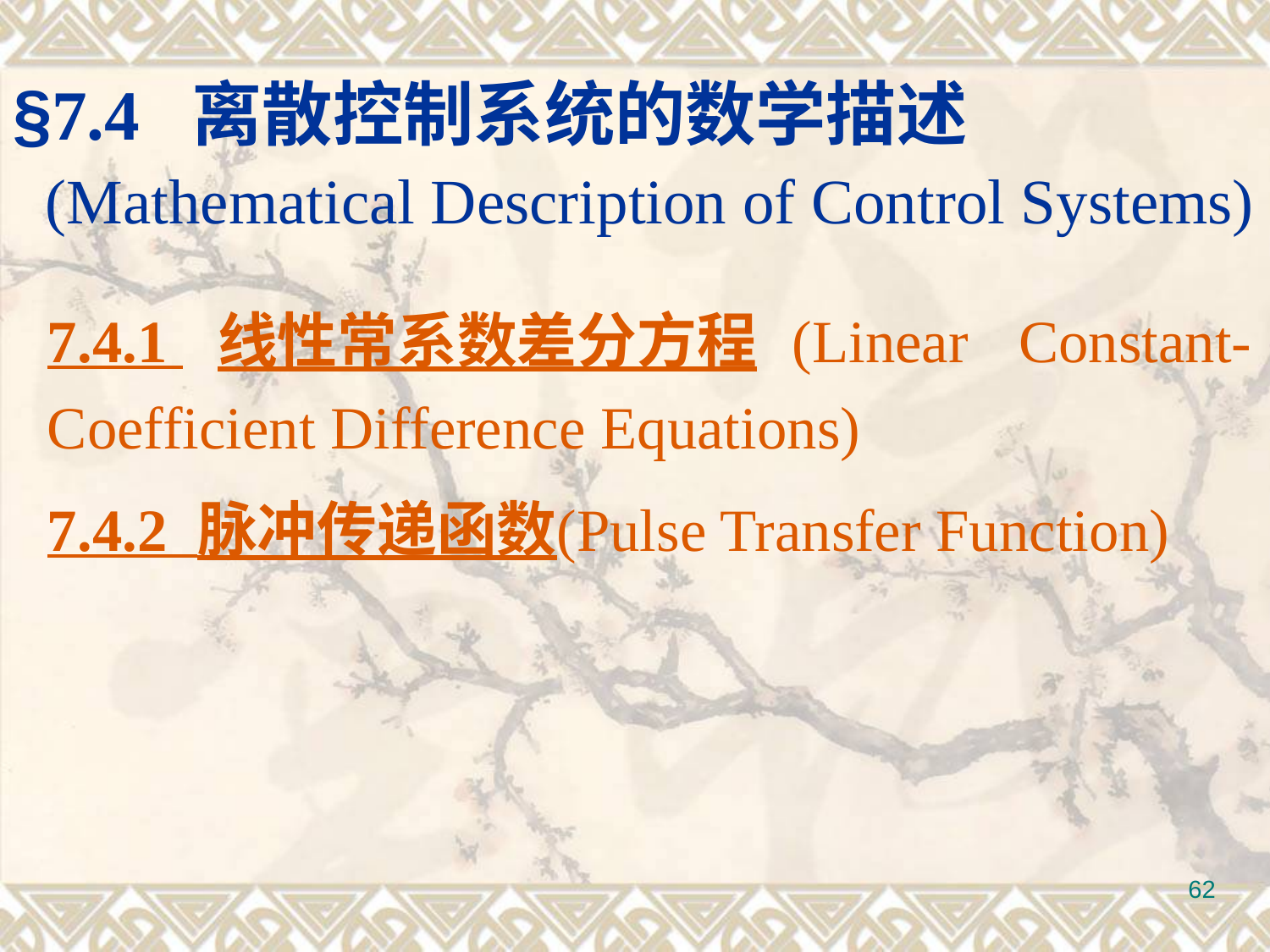

§7.4  离散控制系统的数学描述
 (Mathematical Description of Control Systems)
7.4.1 线性常系数差分方程(Linear Constant-Coefficient Difference Equations)
7.4.2  脉冲传递函数(Pulse Transfer Function)

62